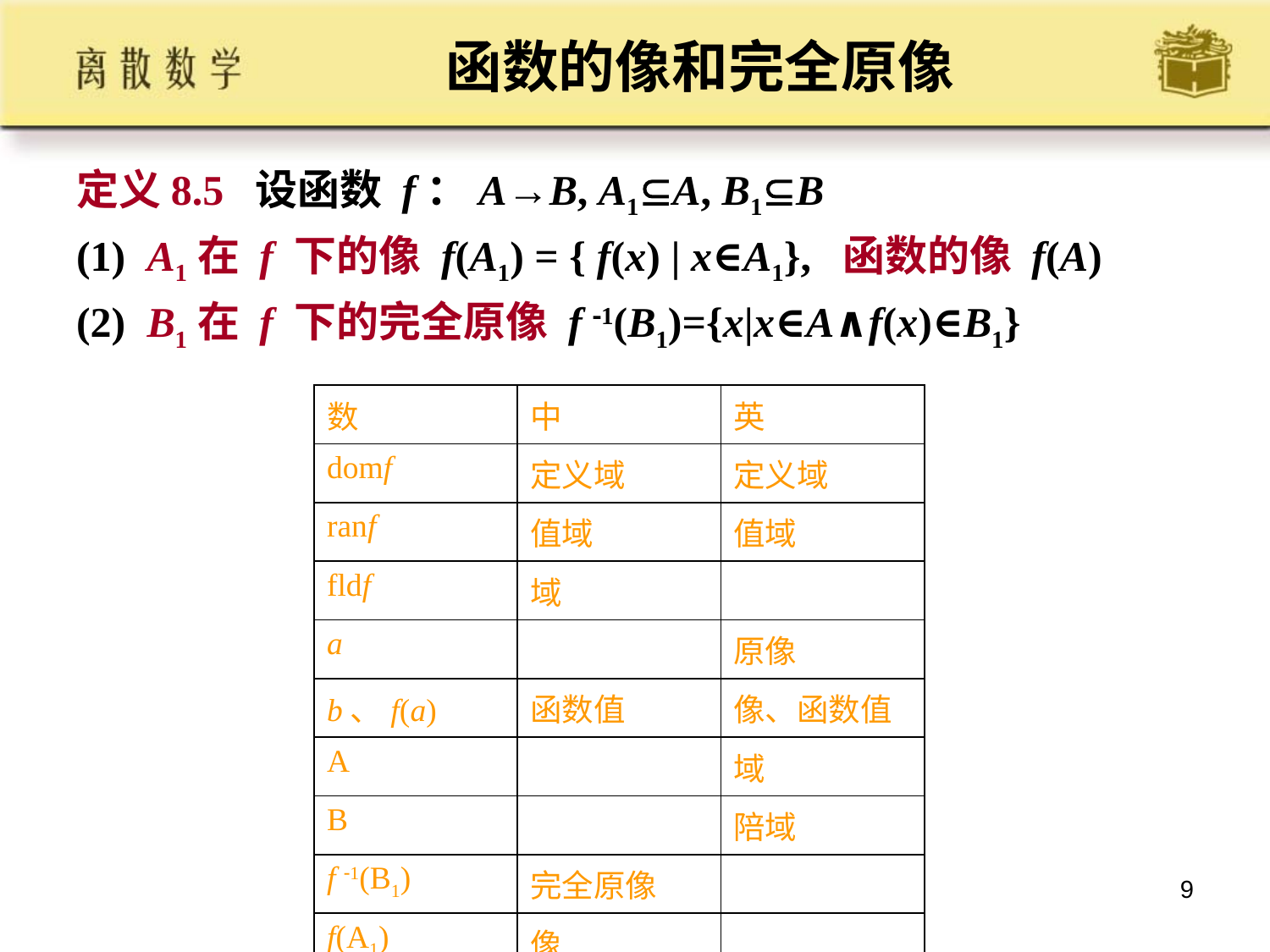

# 函数的像和完全原像
定义8.5  设函数 f：A→B, A1⊆A, B1⊆B
(1)  A1在 f 下的像 f(A1) = { f(x) | x∈A1},  函数的像 f(A)
(2)  B1在 f 下的完全原像 f −1(B1)={x|x∈A∧f(x)∈B1}
| 数 | 中 | 英 |
| --- | --- | --- |
| domf | 定义域 | 定义域 |
| ranf | 值域 | 值域 |
| fldf | 域 |  |
| a |  | 原像 |
| b、f(a) | 函数值 | 像、函数值 |
| A |  | 域 |
| B |  | 陪域 |
| f −1(B1) | 完全原像 |  |
| f(A1) | 像 |  |
9